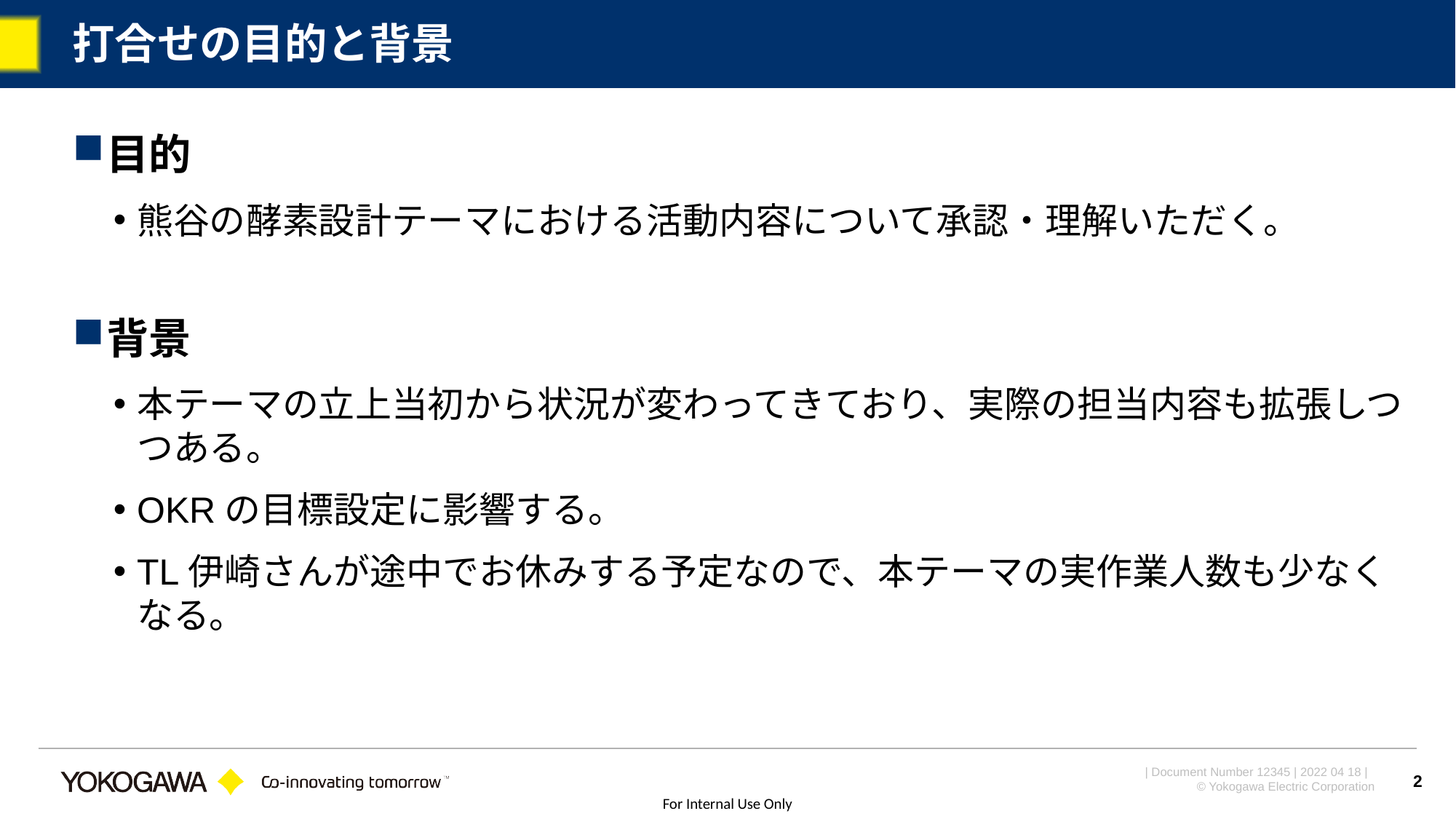

# 打合せの目的と背景
目的
熊谷の酵素設計テーマにおける活動内容について承認・理解いただく。

背景
本テーマの立上当初から状況が変わってきており、実際の担当内容も拡張しつつある。
OKRの目標設定に影響する。
TL伊崎さんが途中でお休みする予定なので、本テーマの実作業人数も少なくなる。
2